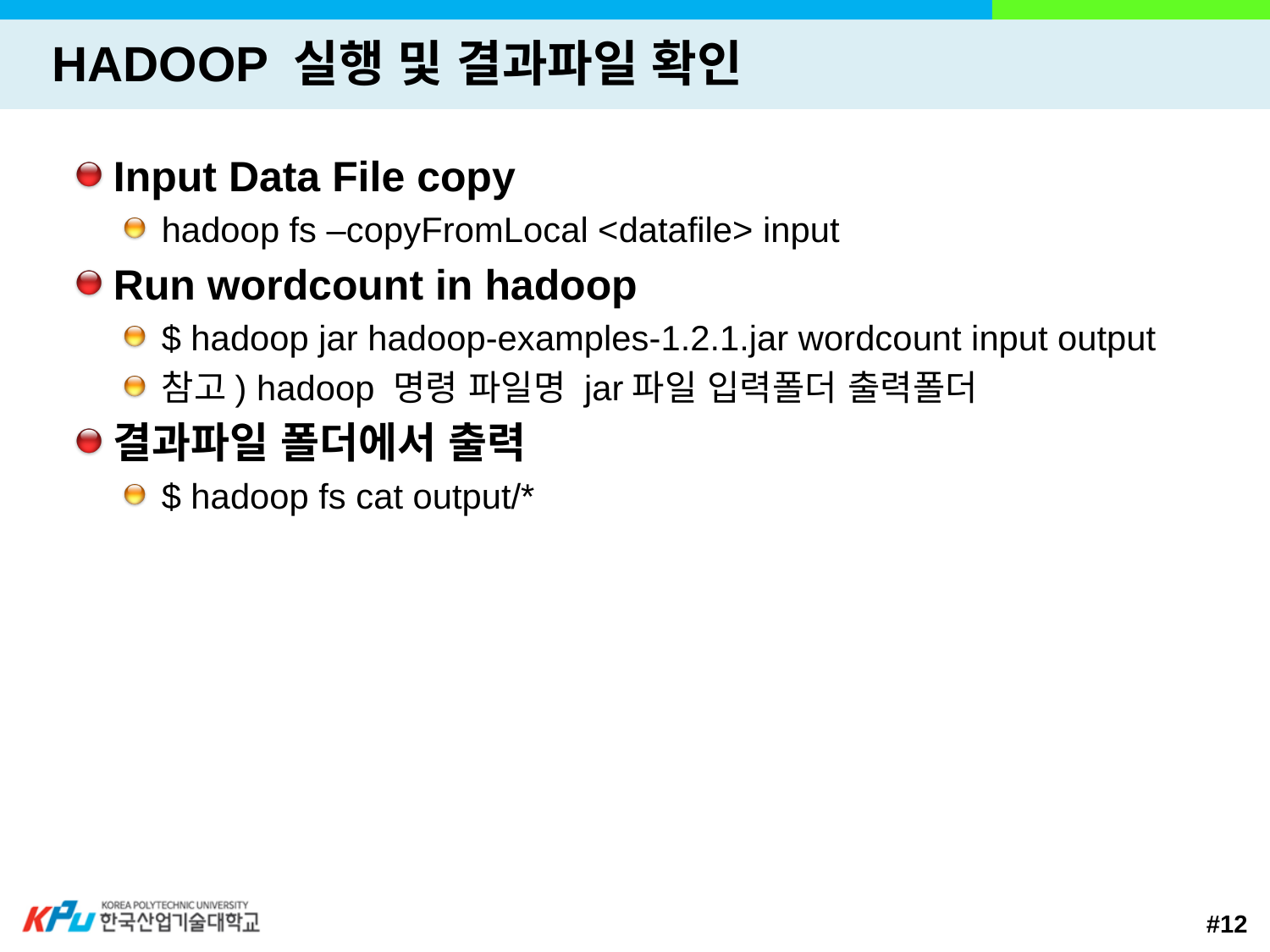

# HADOOP 실행 및 결과파일 확인
Input Data File copy
hadoop fs –copyFromLocal <datafile> input
Run wordcount in hadoop
$ hadoop jar hadoop-examples-1.2.1.jar wordcount input output
참고) hadoop 명령 파일명 jar파일 입력폴더 출력폴더
결과파일 폴더에서 출력
$ hadoop fs cat output/*